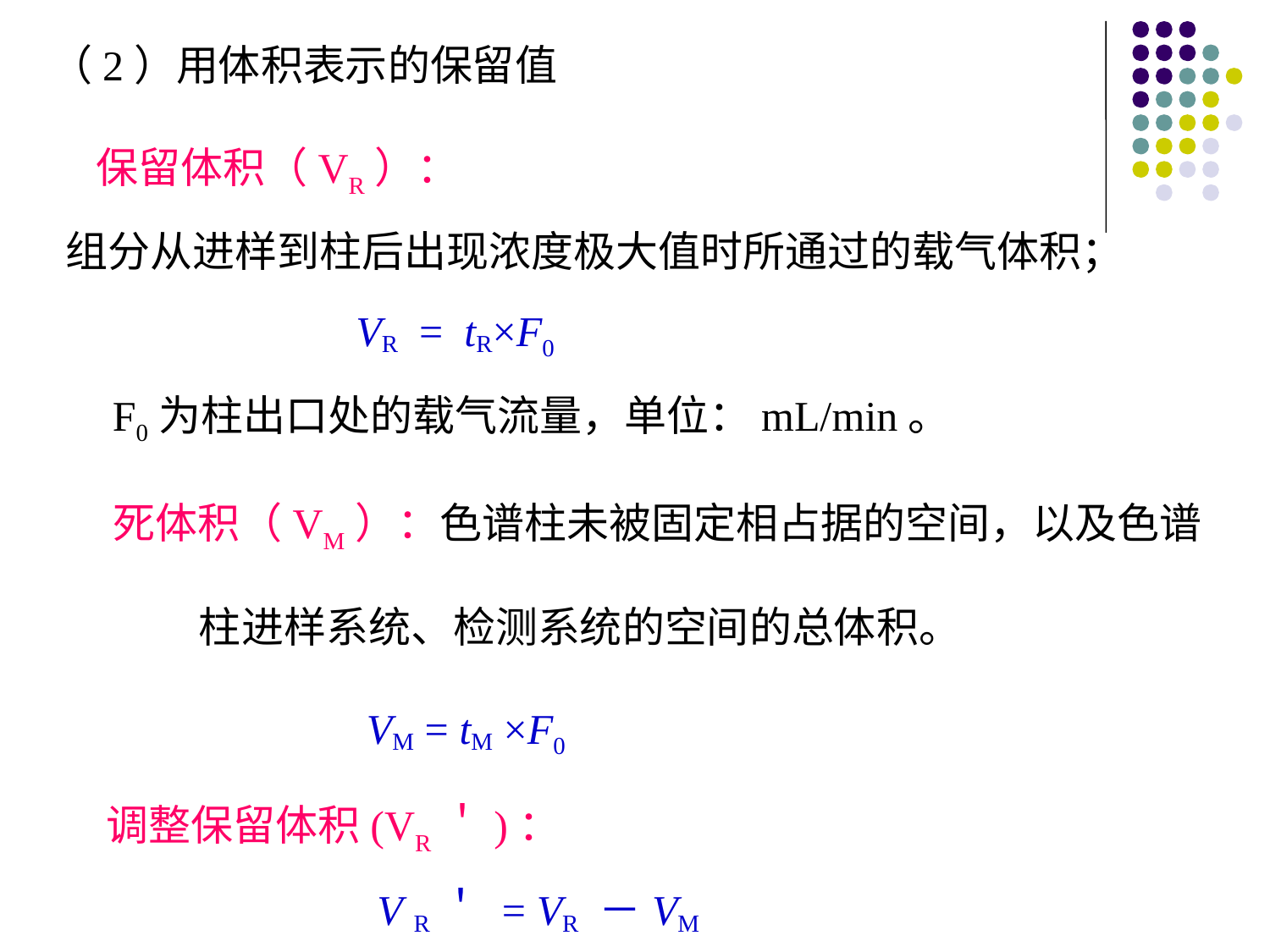

（2）用体积表示的保留值
         保留体积（VR）：
    组分从进样到柱后出现浓度极大值时所通过的载气体积；
                                VR  =  tR×F0
         F0为柱出口处的载气流量，单位：mL/min。
         死体积（VM）：色谱柱未被固定相占据的空间，以及色谱
                  柱进样系统、检测系统的空间的总体积。
                                 VM = tM ×F0
       调整保留体积(VR＇)：
                                  V R＇ = VR －VM